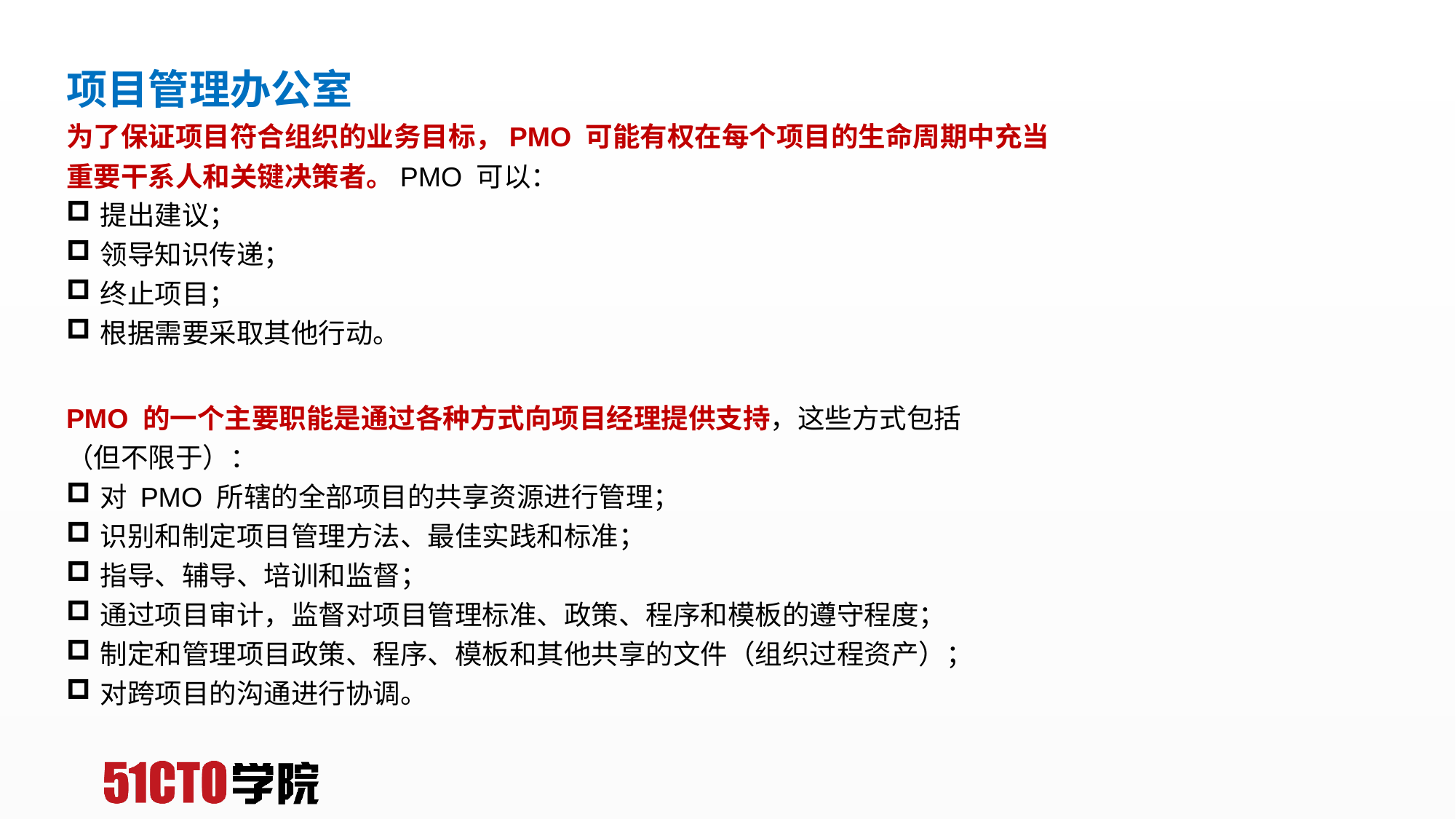

# 项目管理办公室
为了保证项目符合组织的业务目标，PMO 可能有权在每个项目的生命周期中充当重要干系人和关键决策者。PMO 可以：
提出建议；
领导知识传递；
终止项目；
根据需要采取其他行动。
PMO 的一个主要职能是通过各种方式向项目经理提供支持，这些方式包括（但不限于）：
对 PMO 所辖的全部项目的共享资源进行管理；
识别和制定项目管理方法、最佳实践和标准；
指导、辅导、培训和监督；
通过项目审计，监督对项目管理标准、政策、程序和模板的遵守程度；
制定和管理项目政策、程序、模板和其他共享的文件（组织过程资产）；
对跨项目的沟通进行协调。